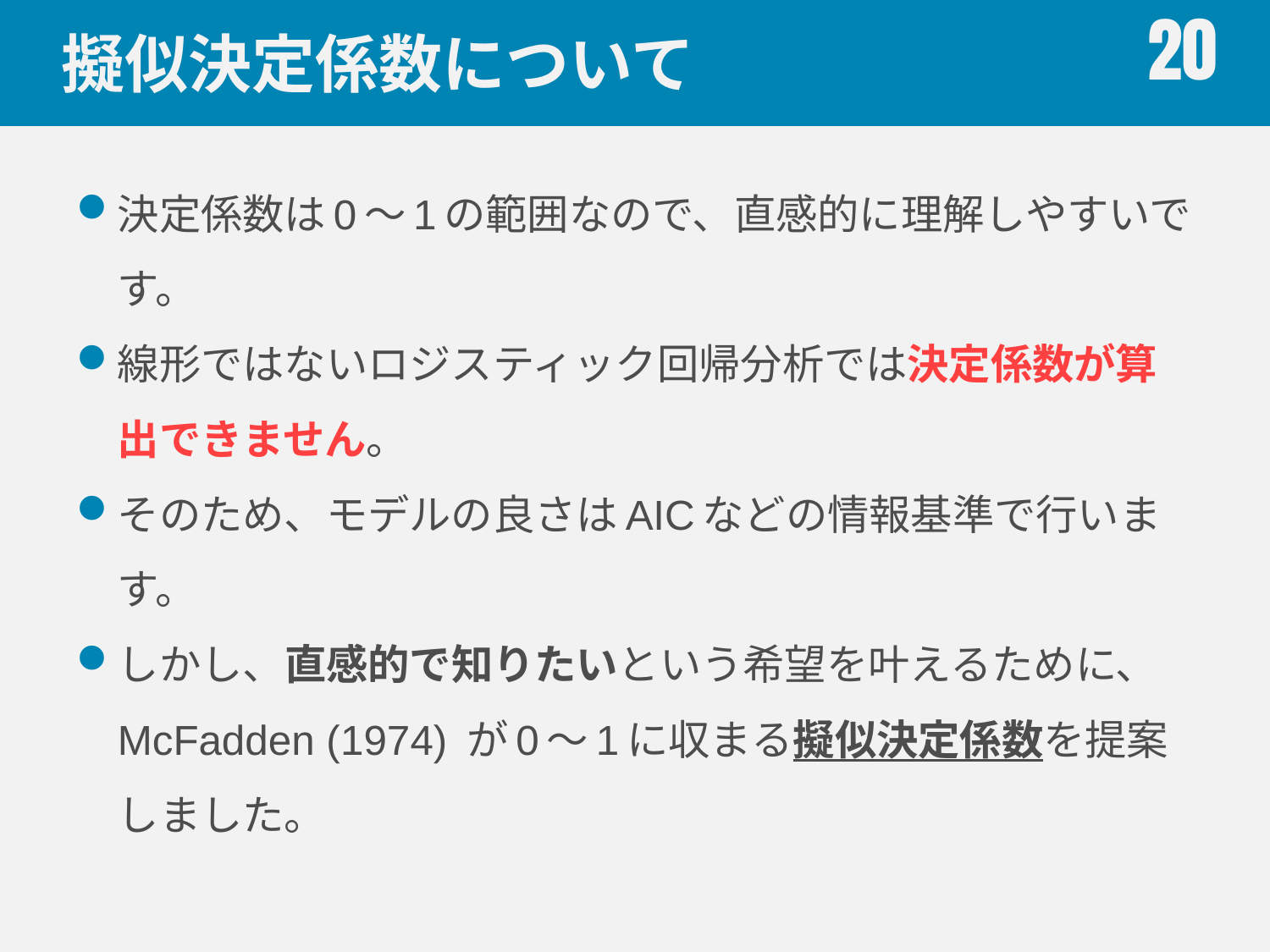

# 擬似決定係数について
 20
決定係数は0～1の範囲なので、直感的に理解しやすいです。
線形ではないロジスティック回帰分析では決定係数が算出できません。
そのため、モデルの良さはAICなどの情報基準で行います。
しかし、直感的で知りたいという希望を叶えるために、McFadden (1974) が0～1に収まる擬似決定係数を提案しました。